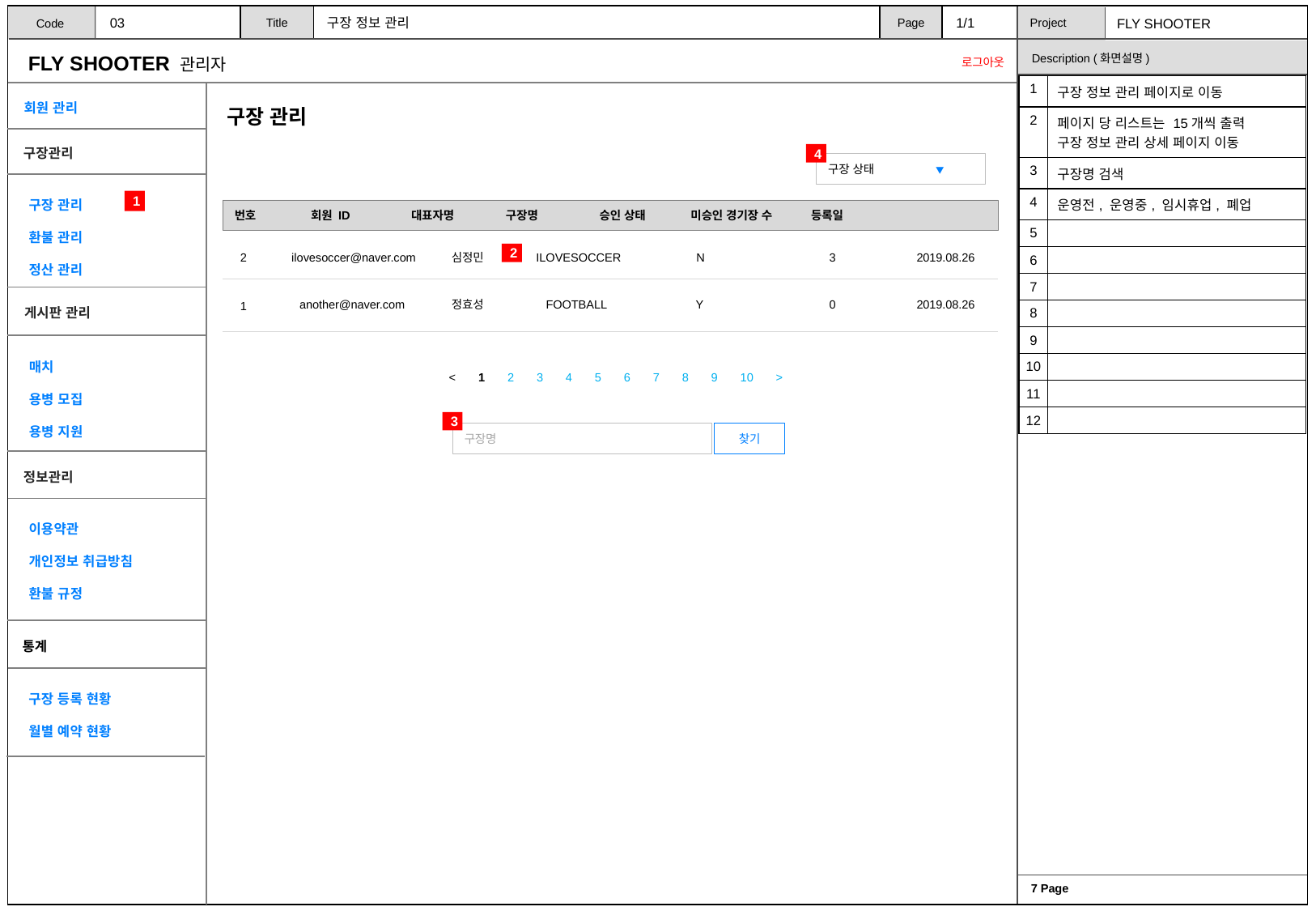

03
구장 정보 관리
1/1
| 1 | 구장 정보 관리 페이지로 이동 |
| --- | --- |
| 2 | 페이지 당 리스트는 15개씩 출력 구장 정보 관리 상세 페이지 이동 |
| 3 | 구장명 검색 |
| 4 | 운영전, 운영중, 임시휴업, 폐업 |
| 5 |  |
| 6 |  |
| 7 |  |
| 8 |  |
| 9 |  |
| 10 |  |
| 11 |  |
| 12 |  |
구장 관리
4
구장 상태                   ▼
1
번호                 회원 ID                  대표자명                구장명                   승인 상태              미승인 경기장 수            등록일
2
2
ilovesoccer@naver.com
심정민
ILOVESOCCER
N
3
2019.08.26
another@naver.com
정효성
FOOTBALL
Y
0
2019.08.26
1
<       1       2       3       4       5       6       7       8       9       10       >
3
구장명
찾기